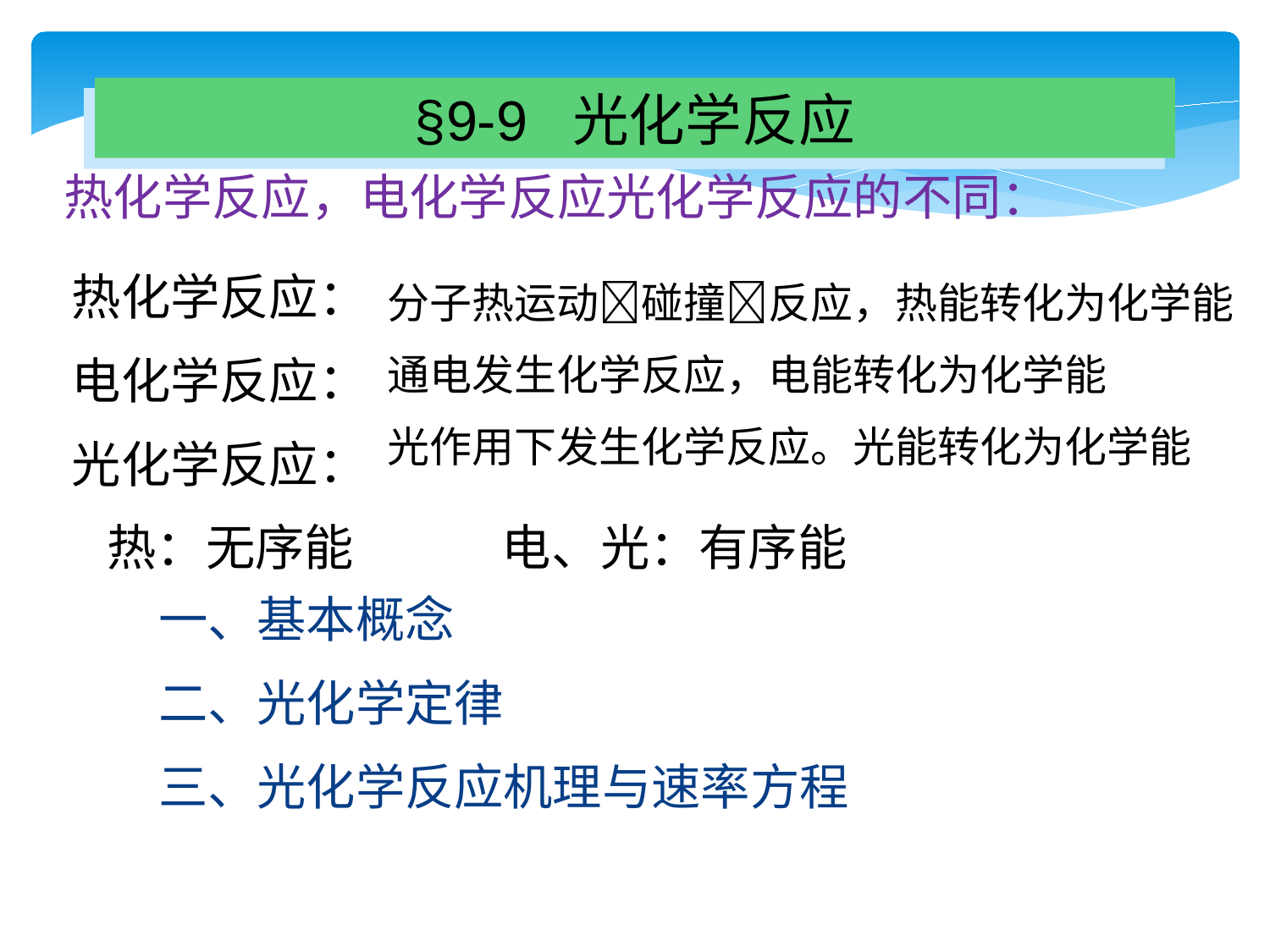

§9-9  光化学反应
热化学反应，电化学反应光化学反应的不同：

热化学反应：
电化学反应：
光化学反应：
分子热运动→碰撞→反应，热能转化为化学能
通电发生化学反应，电能转化为化学能
光作用下发生化学反应。光能转化为化学能
热：无序能　　　电、光：有序能
一、基本概念
二、光化学定律
三、光化学反应机理与速率方程